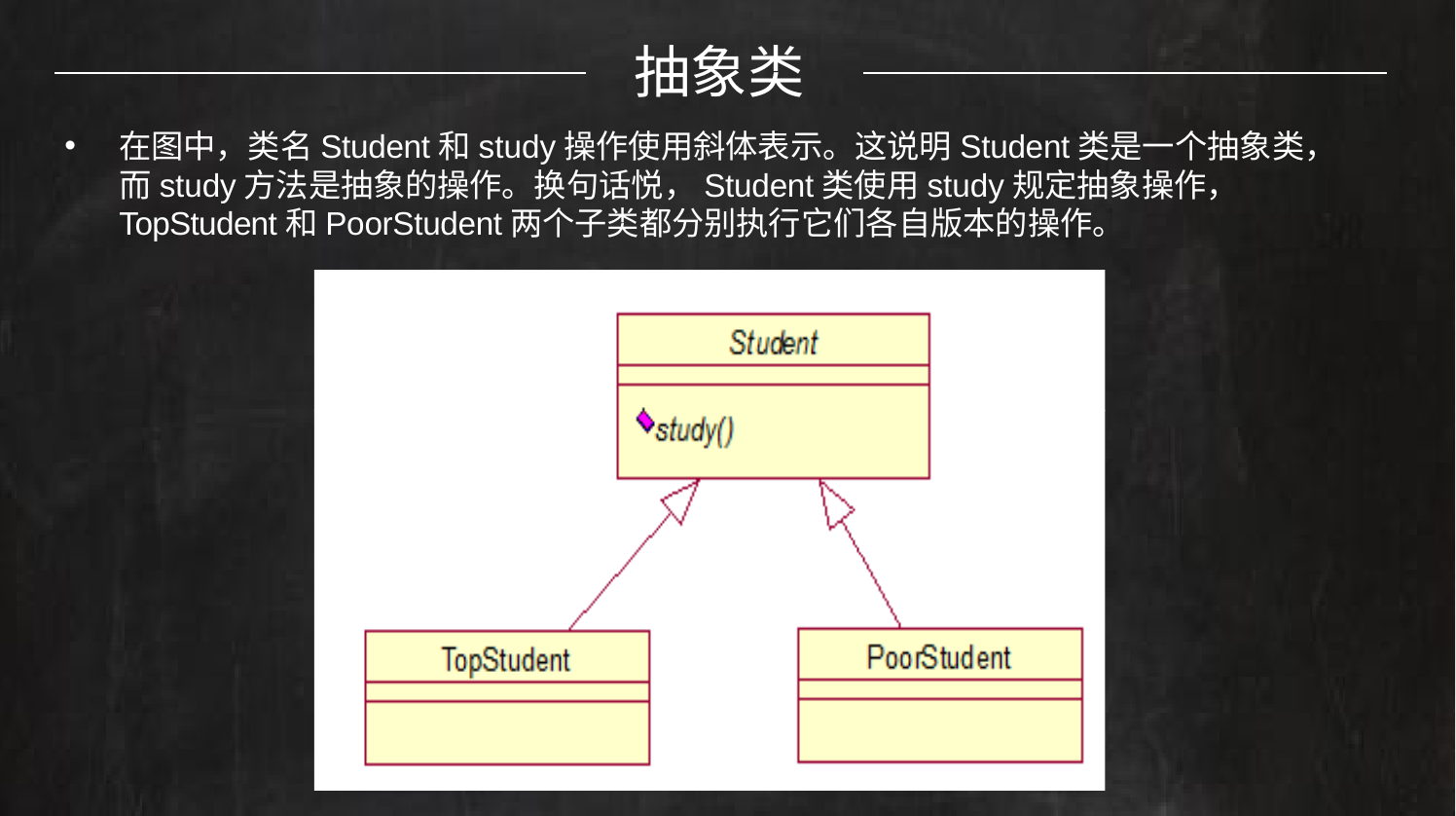

抽象类

在图中，类名Student和study操作使用斜体表示。这说明Student类是一个抽象类，
而study方法是抽象的操作。换句话悦，Student类使用study规定抽象操作，
TopStudent和PoorStudent两个子类都分别执行它们各自版本的操作。